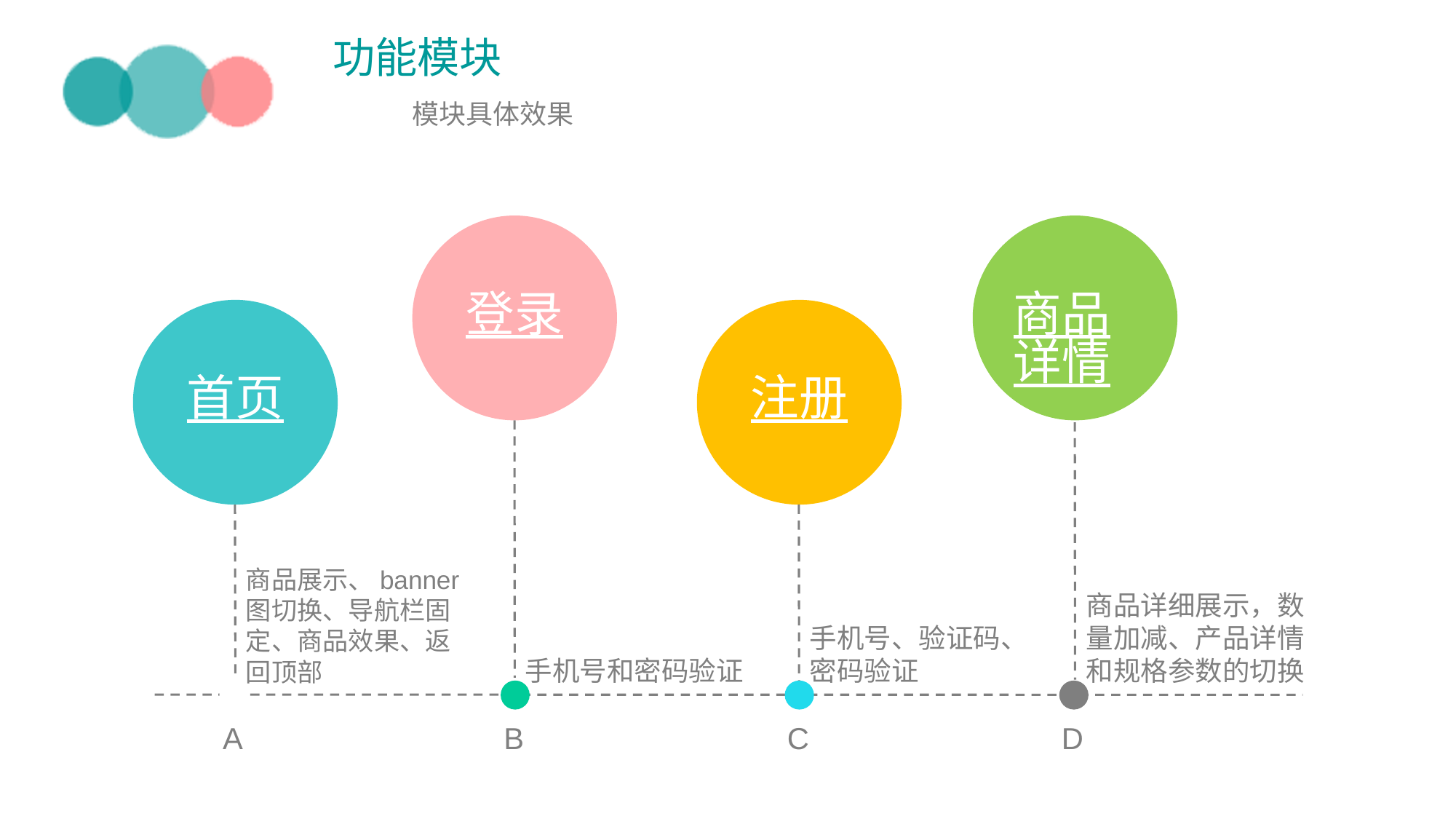

功能模块
模块具体效果
登录
商品详情
首页
注册

商品展示、banner图切换、导航栏固定、商品效果、返回顶部
手机号和密码验证
手机号、验证码、密码验证
商品详细展示，数量加减、产品详情和规格参数的切换

A
B
C
D